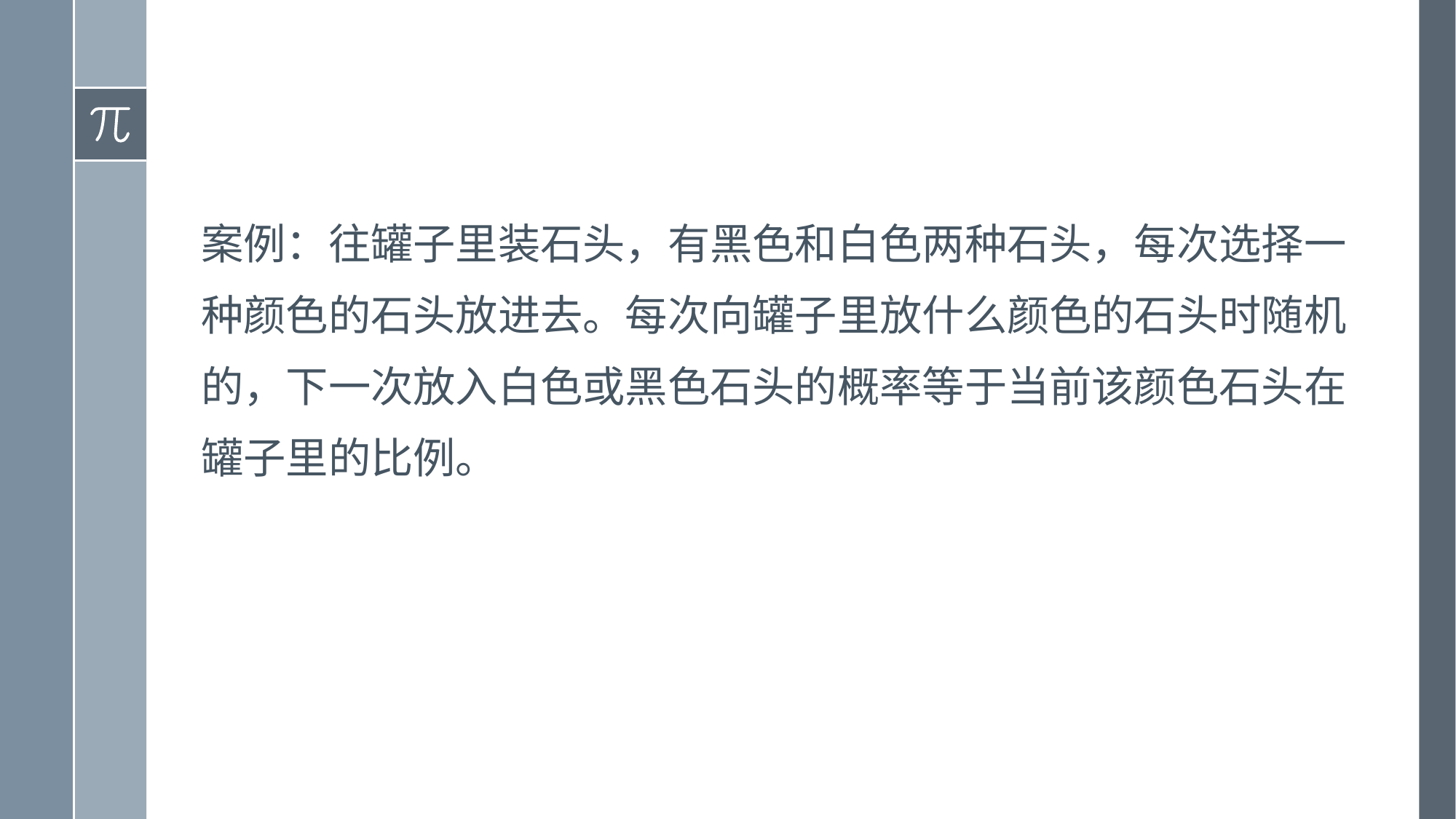

#
案例：往罐子里装石头，有黑色和白色两种石头，每次选择一种颜色的石头放进去。每次向罐子里放什么颜色的石头时随机的，下一次放入白色或黑色石头的概率等于当前该颜色石头在罐子里的比例。